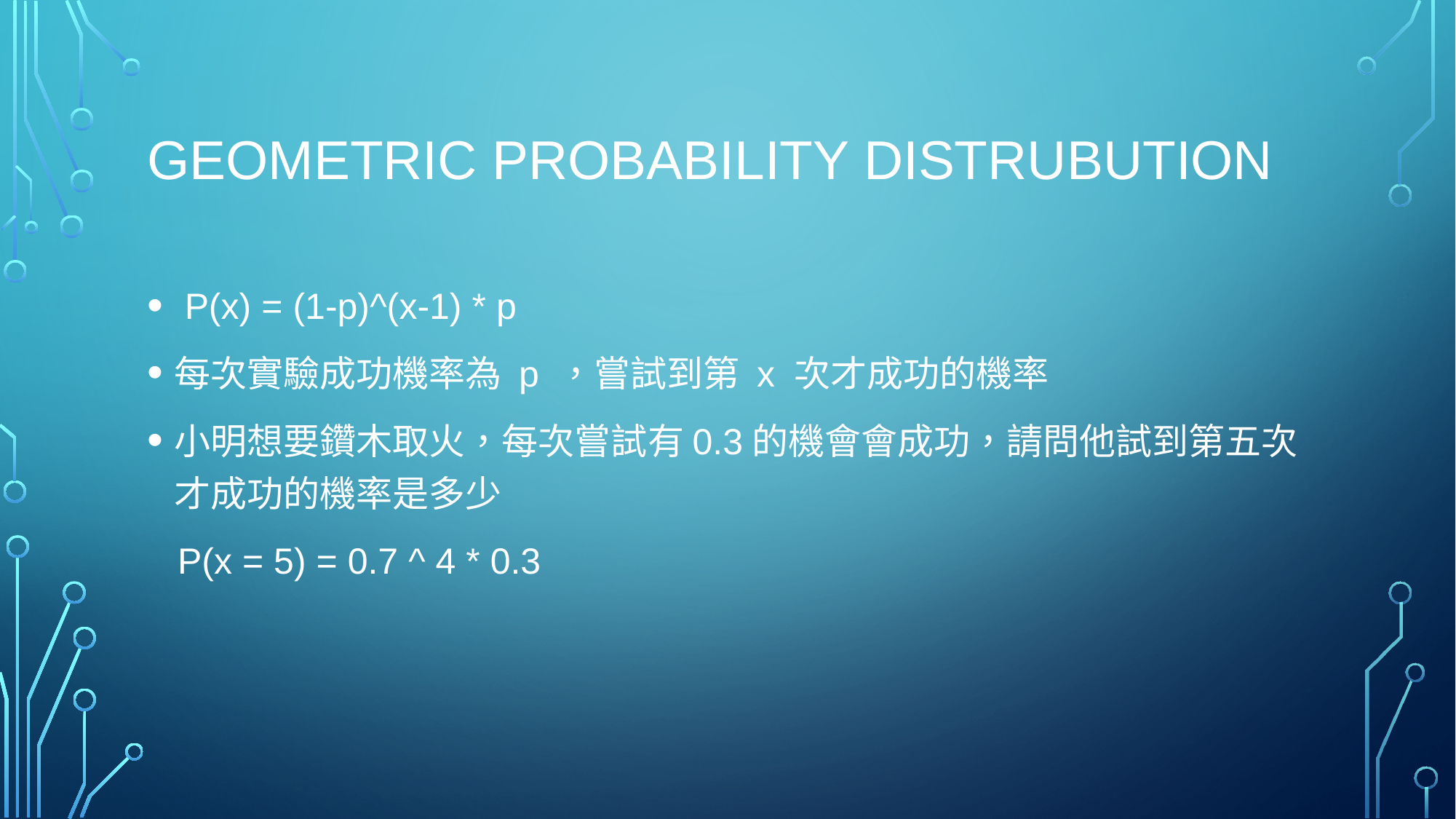

# Geometric probability distrubution
 P(x) = (1-p)^(x-1) * p
每次實驗成功機率為 p ，嘗試到第 x 次才成功的機率
小明想要鑽木取火，每次嘗試有0.3的機會會成功，請問他試到第五次才成功的機率是多少
   P(x = 5) = 0.7 ^ 4 * 0.3